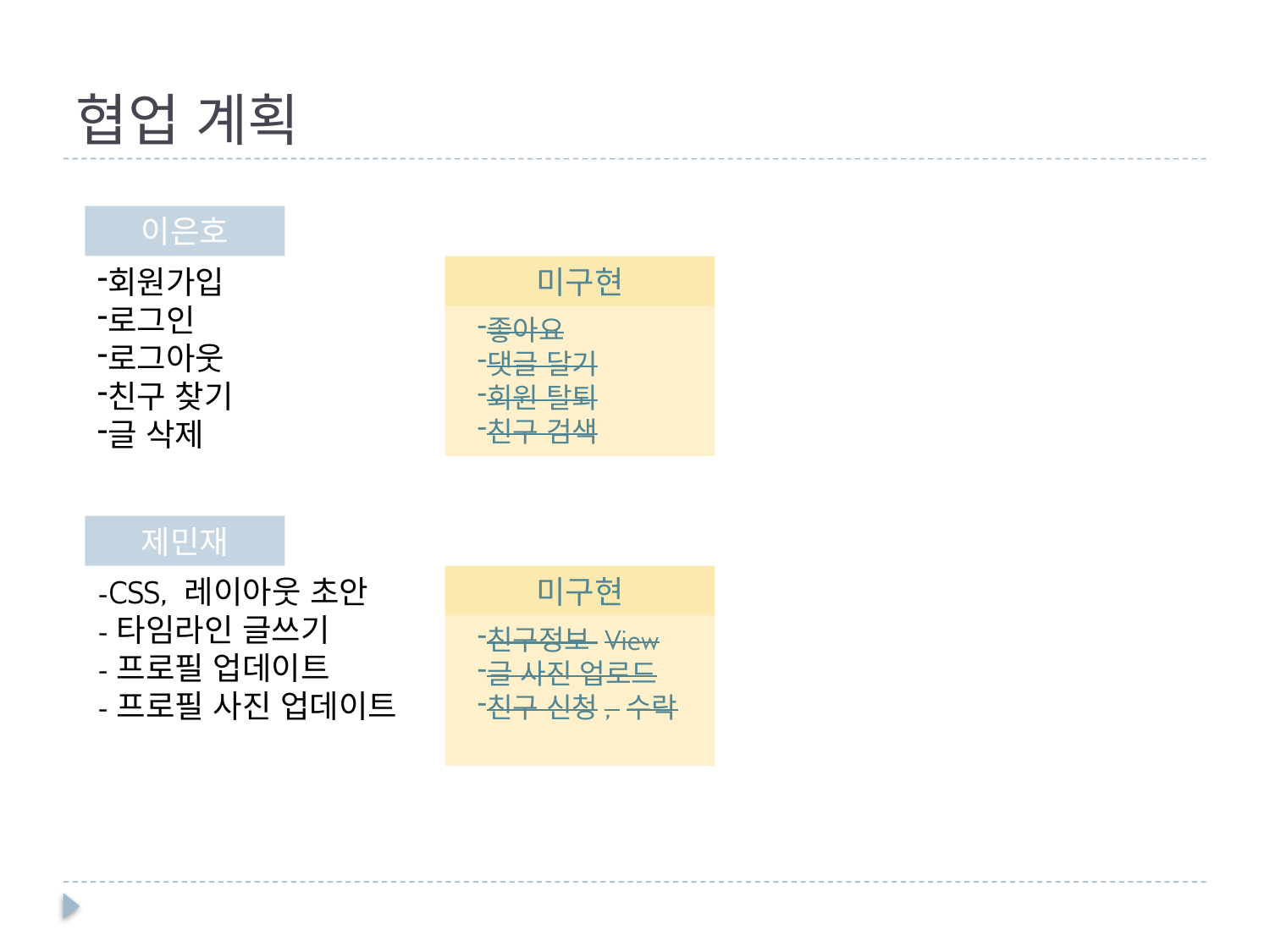

# 협업 계획

이은호
회원가입
로그인
로그아웃
친구 찾기
글 삭제
미구현

좋아요
댓글 달기
회원 탈퇴
친구 검색
제민재
-CSS, 레이아웃 초안
-타임라인 글쓰기
-프로필 업데이트
-프로필 사진 업데이트

미구현

친구정보 View
글 사진 업로드
친구 신청, 수락